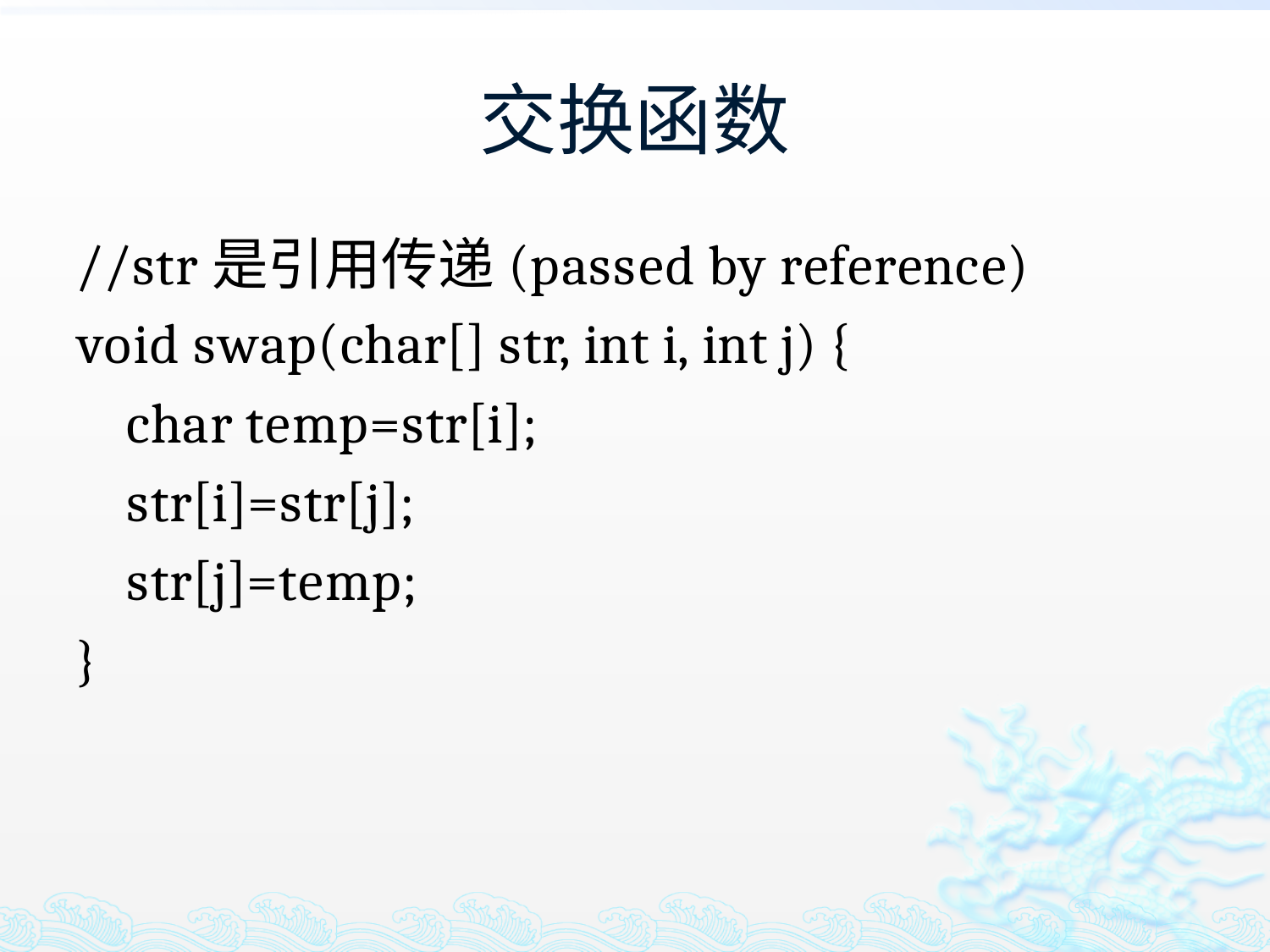

# 交换函数
//str是引用传递(passed by reference)
void swap(char[] str, int i, int j) {
    char temp=str[i];
    str[i]=str[j];
    str[j]=temp;
}